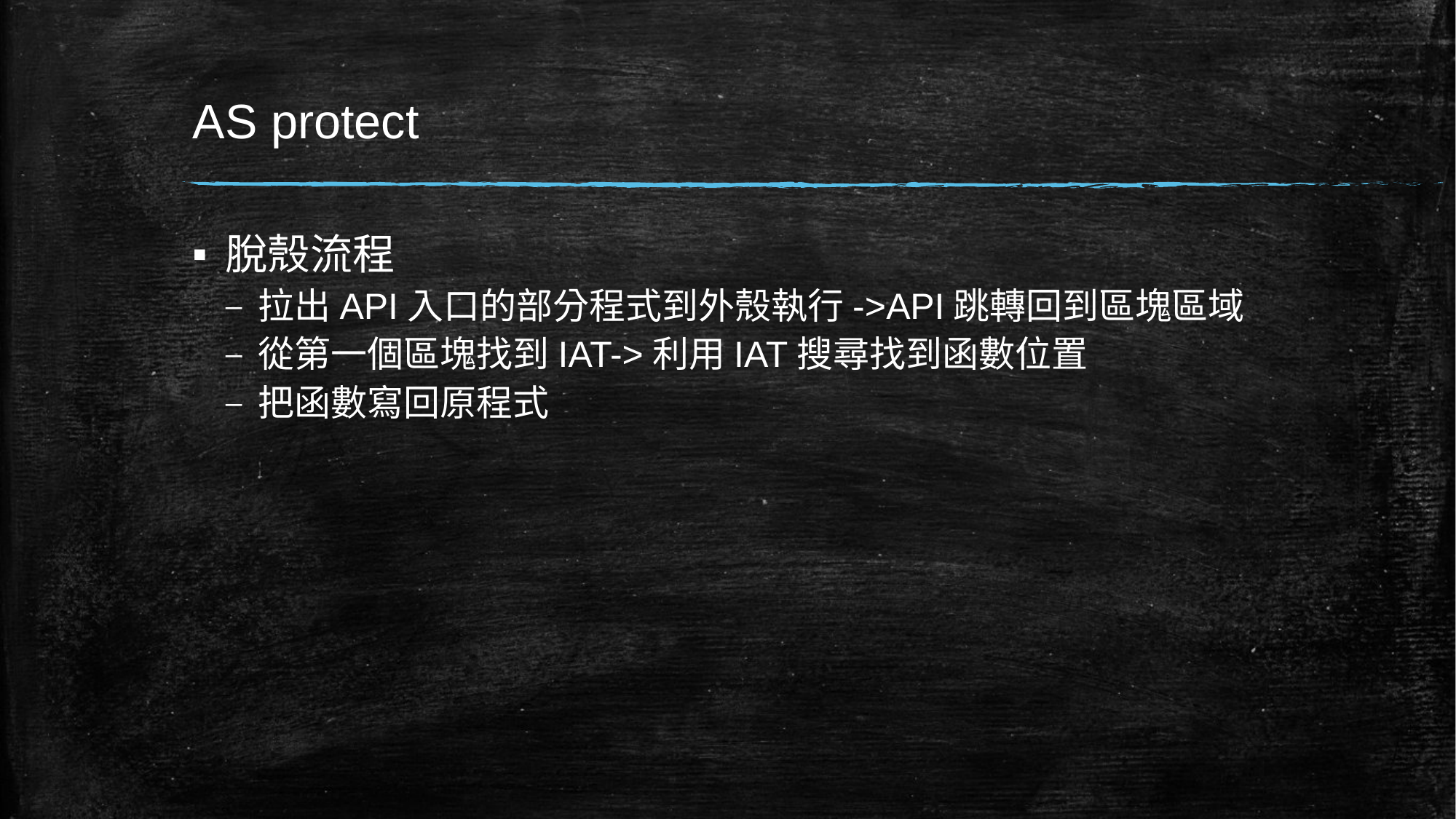

# AS protect
脫殼流程
拉出API入口的部分程式到外殼執行->API跳轉回到區塊區域
從第一個區塊找到IAT->利用IAT搜尋找到函數位置
把函數寫回原程式